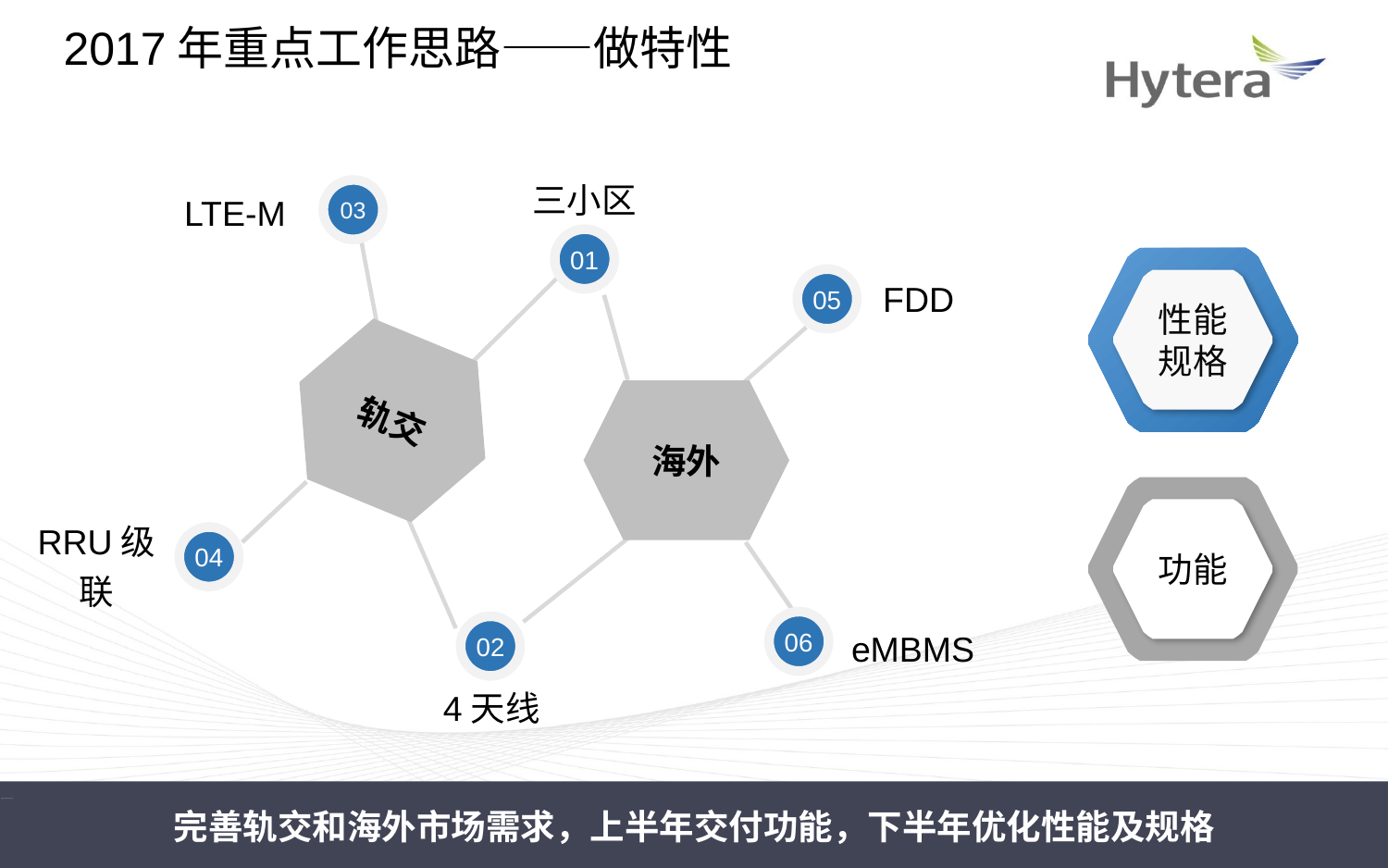

2017年重点工作思路——做特性
三小区
LTE-M
03
01
FDD

05
性能
规格

轨交

海外

功能

RRU级联
04

eMBMS
06
02
4天线

完善轨交和海外市场需求，上半年交付功能，下半年优化性能及规格